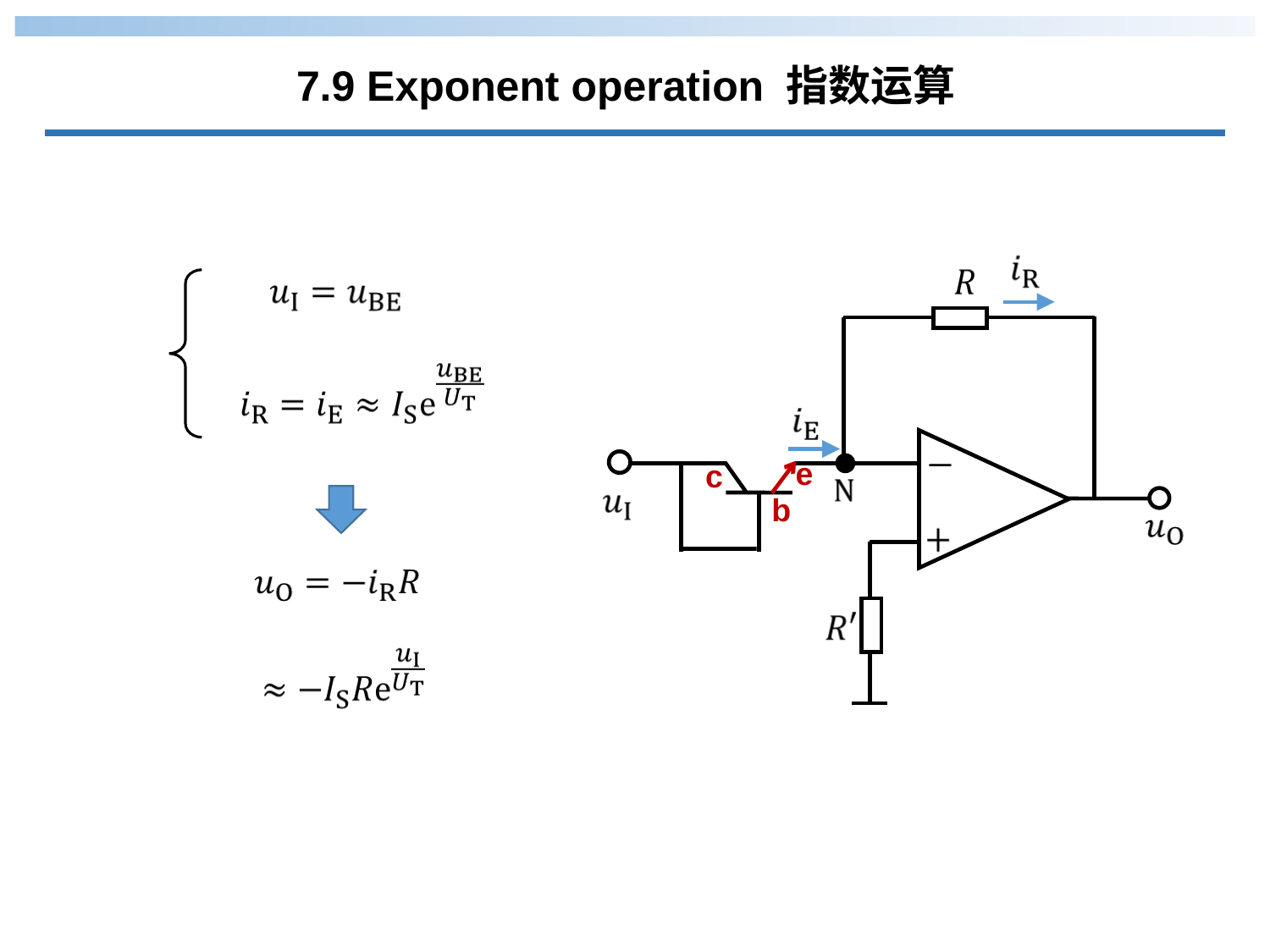

7.9 Exponent operation 指数运算

c

b

e